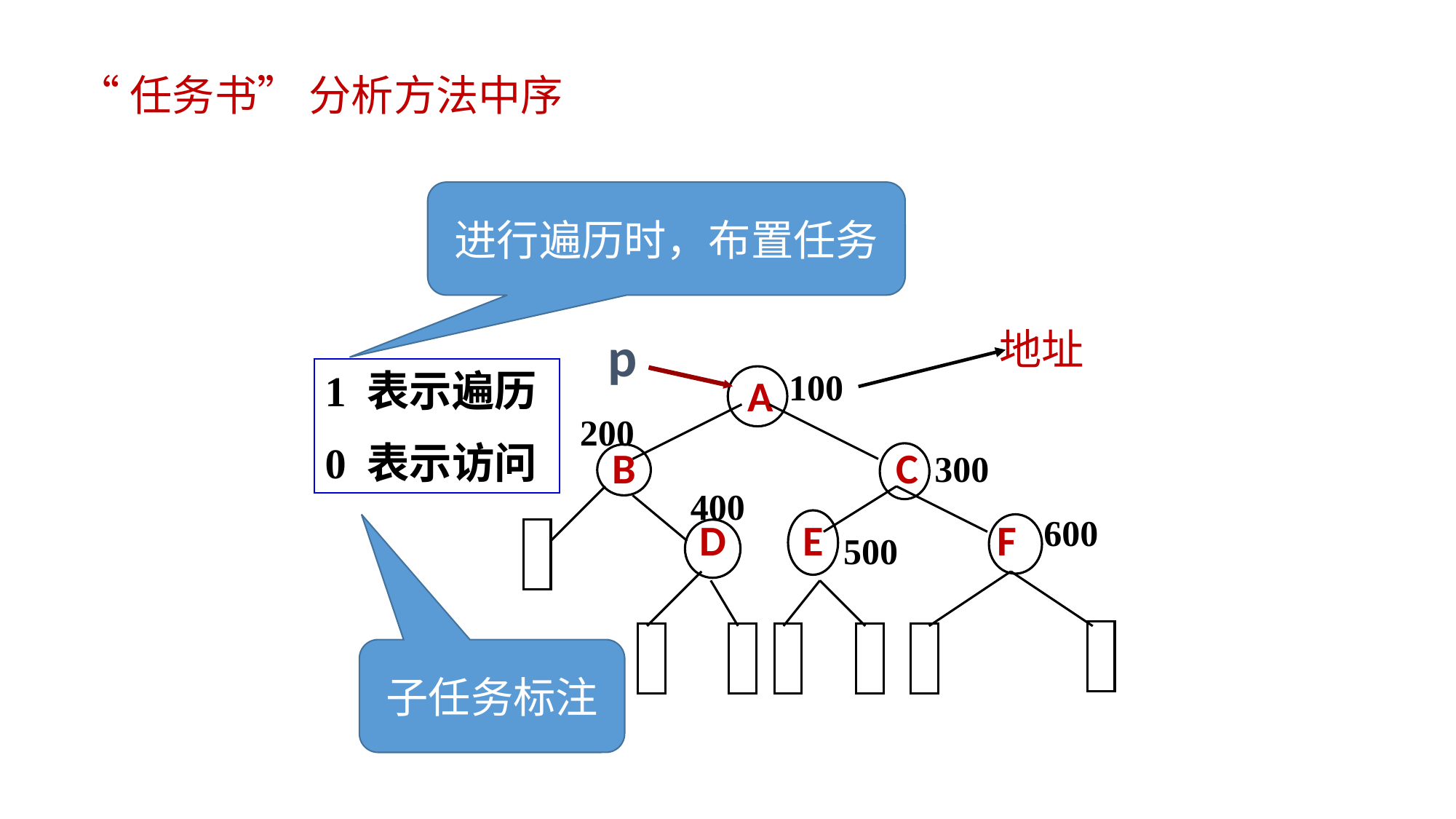

“任务书” 分析方法中序
进行遍历时，布置任务
p
地址

1 表示遍历
0 表示访问
100
                            A
              B                           C
                       D        E                  F

200

300

400

600

500

子任务标注